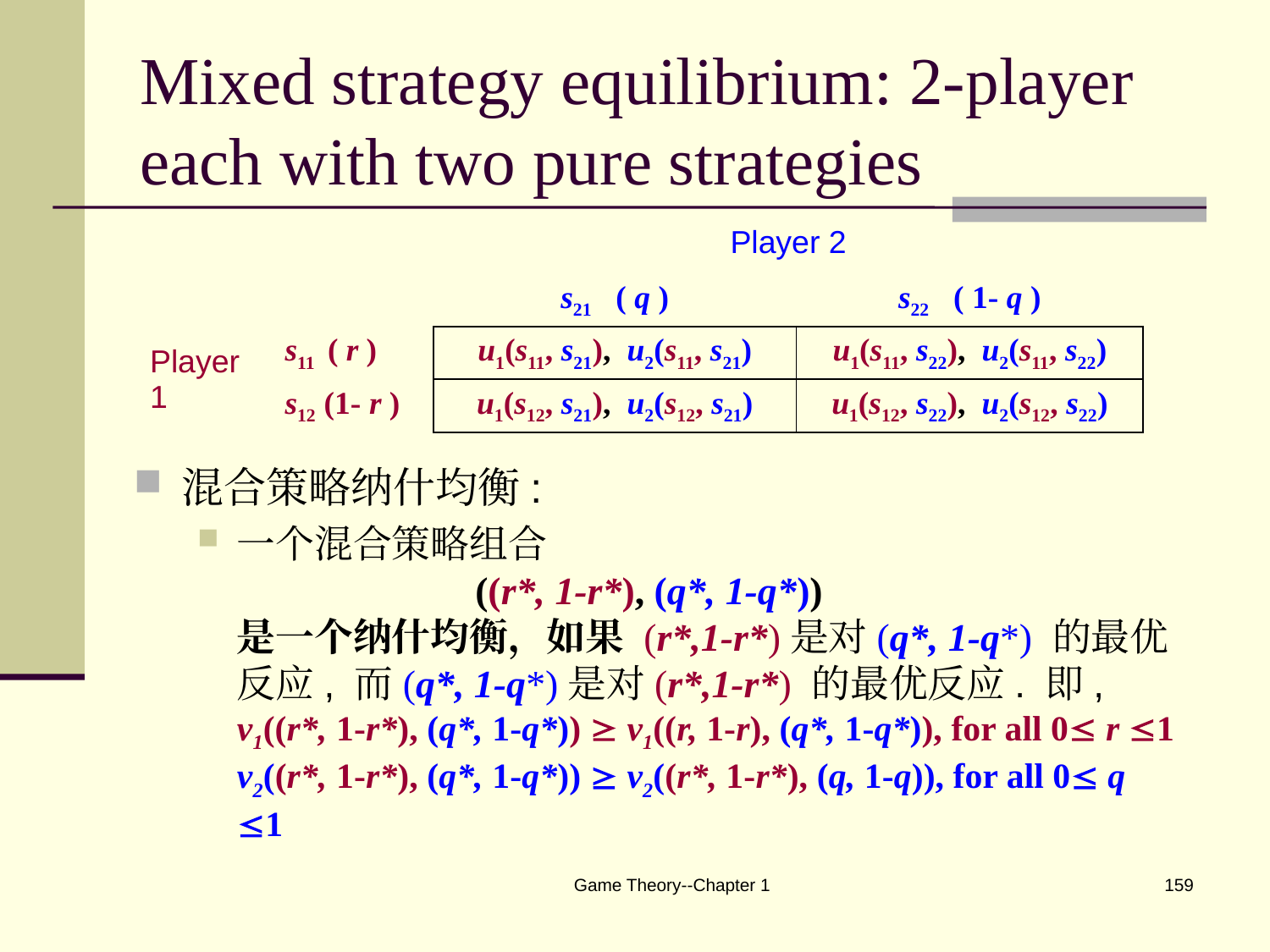

# Mixed strategy equilibrium: 2-player each with two pure strategies
|  |  | Player 2 |  |
| --- | --- | --- | --- |
|  |  | s21 ( q ) | s22 ( 1- q ) |
| Player 1 | s11 ( r ) | u1(s11, s21), u2(s11, s21) | u1(s11, s22), u2(s11, s22) |
|  | s12 (1- r ) | u1(s12, s21), u2(s12, s21) | u1(s12, s22), u2(s12, s22) |
混合策略纳什均衡:
一个混合策略组合
                       ((r*, 1-r*), (q*, 1-q*))
是一个纳什均衡，如果 (r*,1-r*)是对(q*, 1-q*) 的最优反应, 而(q*, 1-q*)是对(r*,1-r*) 的最优反应. 即,
v1((r*, 1-r*), (q*, 1-q*)) ≥ v1((r, 1-r), (q*, 1-q*)), for all 0≤ r ≤1
v2((r*, 1-r*), (q*, 1-q*)) ≥ v2((r*, 1-r*), (q, 1-q)), for all 0≤ q ≤1
Game Theory--Chapter 1
159